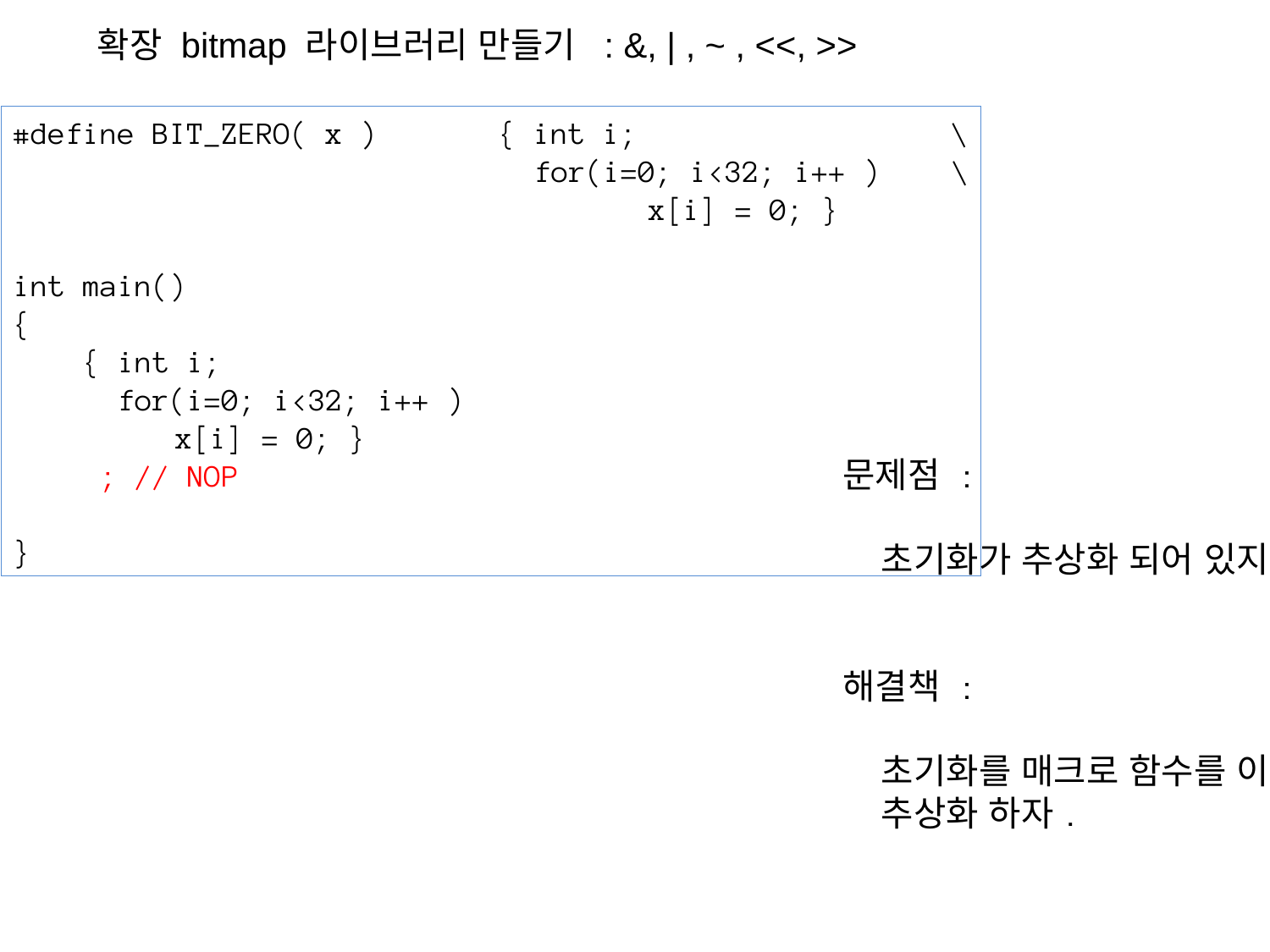

확장 bitmap 라이브러리 만들기  : &, | , ~ , <<, >>
#define BIT_ZERO( x )       { int i;                  \
                              for(i=0; i<32; i++ )    \
					x[i] = 0; }

int main()
{
    { int i;
      for(i=0; i<32; i++ )
	  x[i] = 0; }
     ; // NOP

}
문제점 :

   초기화가 추상화 되어 있지 않다.

해결책 :

   초기화를 매크로 함수를 이용하여
   추상화 하자.